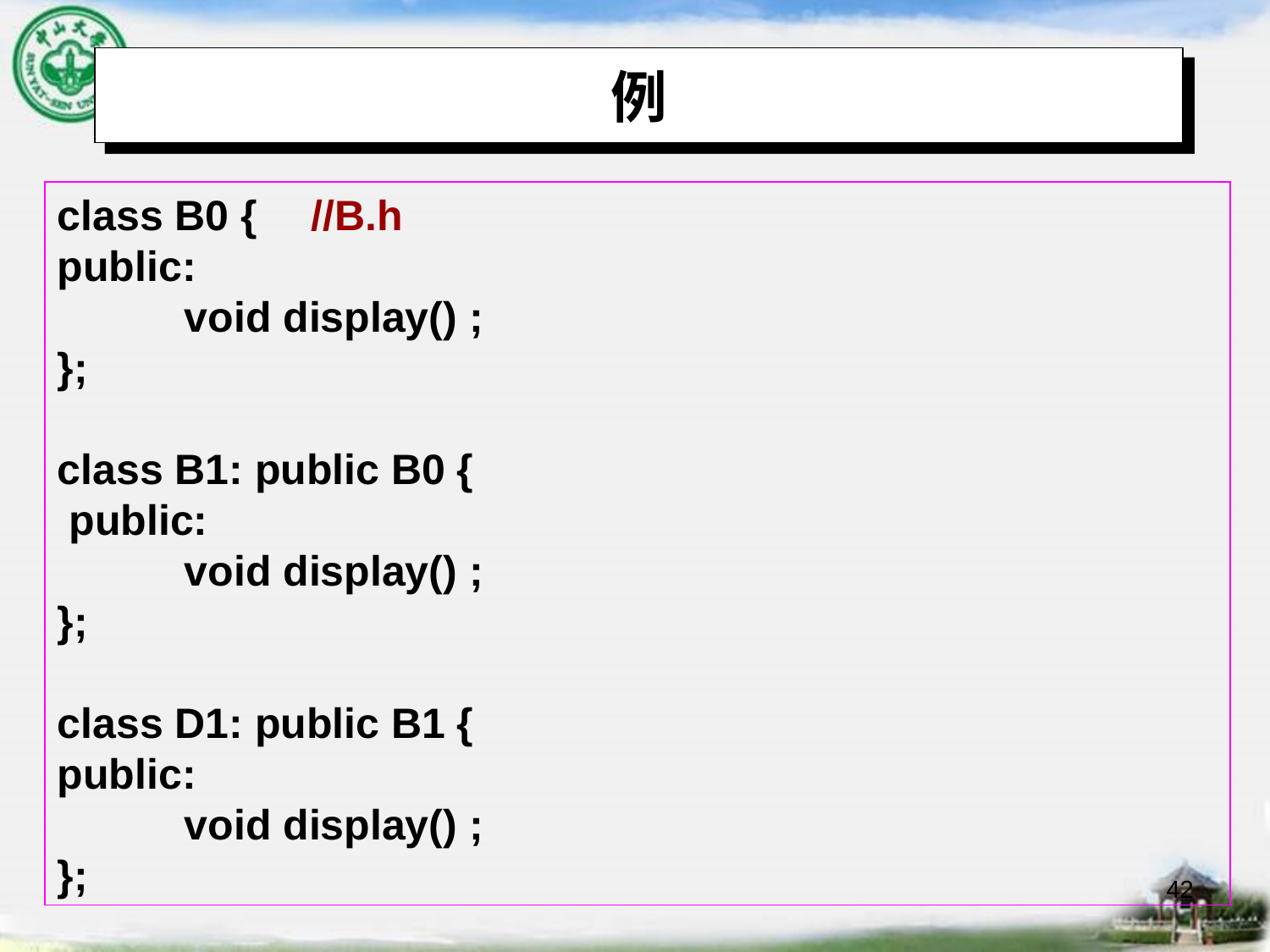

# 例
class B0 { 	//B.h
public:
	void display() ;
};

class B1: public B0 {
 public:
	void display() ;
};

class D1: public B1 {
public:
	void display() ;
};
42